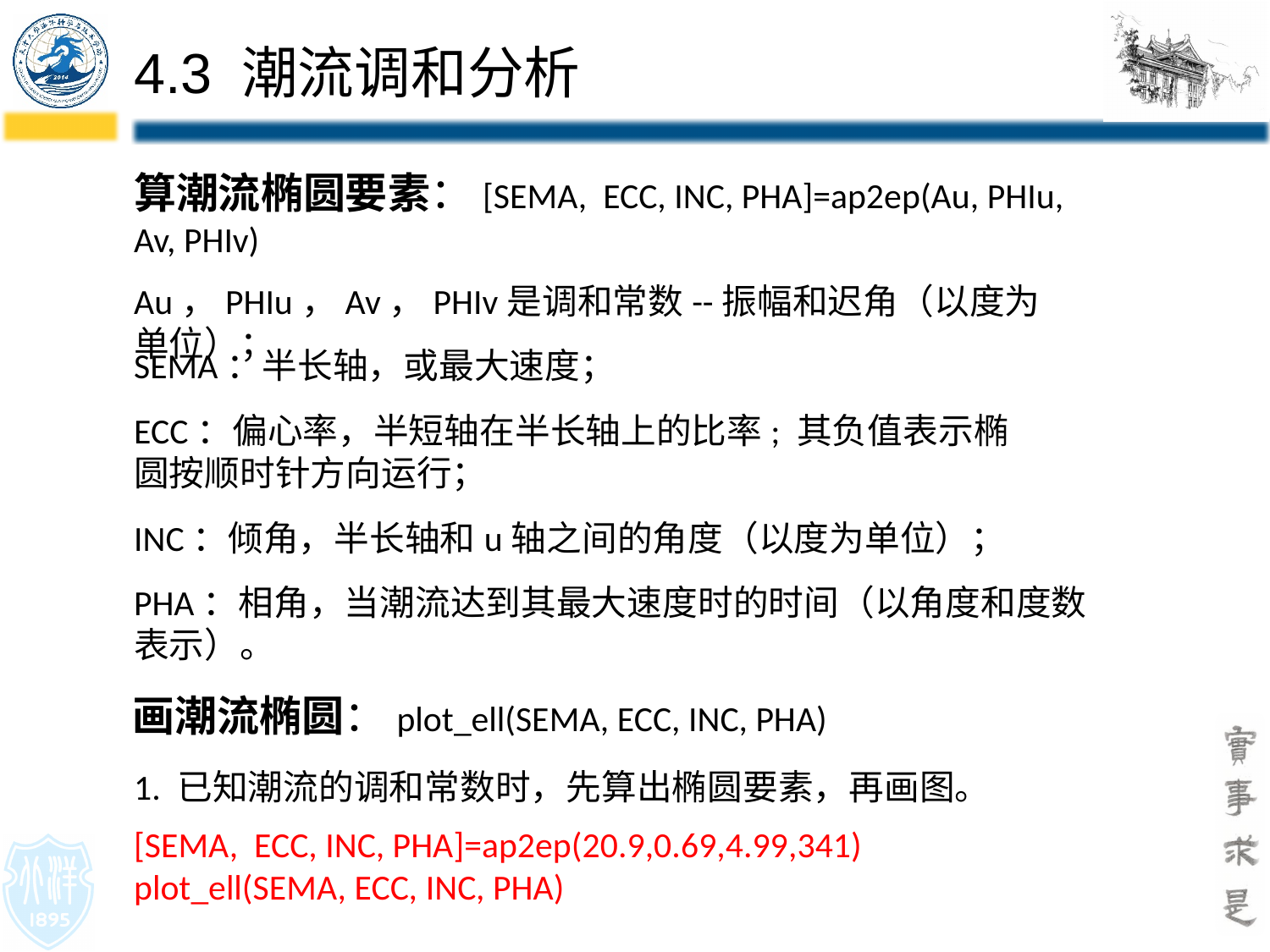

# 4.3 潮流调和分析
算潮流椭圆要素：[SEMA,  ECC, INC, PHA]=ap2ep(Au, PHIu, Av, PHIv)
Au，PHIu，Av，PHIv是调和常数--振幅和迟角（以度为单位）；
SEMA：半长轴，或最大速度；
ECC：偏心率，半短轴在半长轴上的比率; 其负值表示椭圆按顺时针方向运行；
INC：倾角，半长轴和u轴之间的角度（以度为单位）；
PHA：相角，当潮流达到其最大速度时的时间（以角度和度数表示）。
画潮流椭圆：plot_ell(SEMA, ECC, INC, PHA)
1. 已知潮流的调和常数时，先算出椭圆要素，再画图。
[SEMA,  ECC, INC, PHA]=ap2ep(20.9,0.69,4.99,341)
plot_ell(SEMA, ECC, INC, PHA)